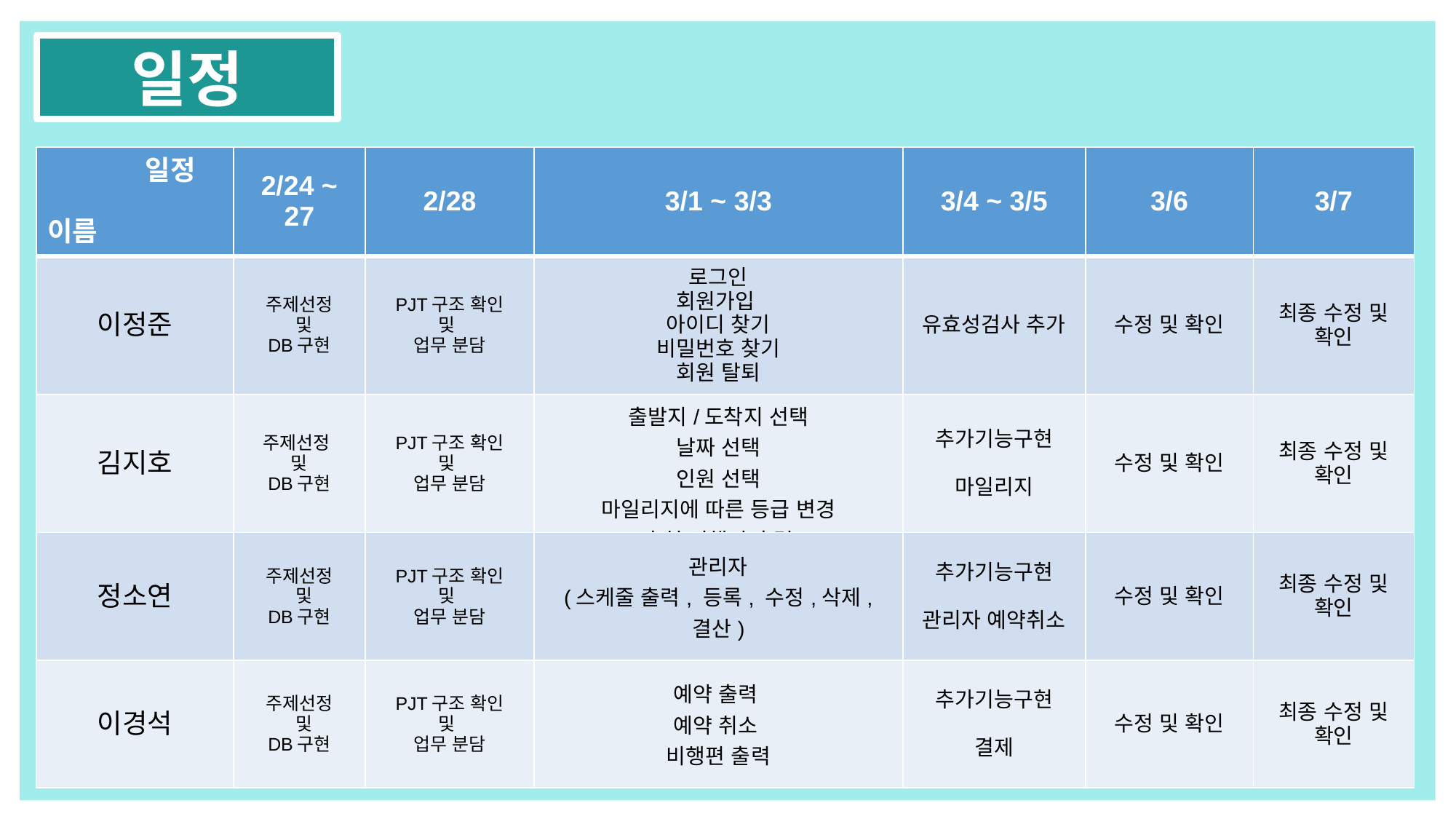

일정
| 일정 이름 | 2/24 ~ 27 | 2/28 | 3/1 ~ 3/3 | 3/4 ~ 3/5 | 3/6 | 3/7 |
| --- | --- | --- | --- | --- | --- | --- |
| 이정준 | 주제선정 및 DB구현 | PJT구조 확인 및 업무 분담 | 로그인 회원가입 아이디 찾기 비밀번호 찾기 회원 탈퇴 | 유효성검사 추가 | 수정 및 확인 | 최종 수정 및 확인 |
| 김지호 | 주제선정 및 DB구현 | PJT구조 확인 및 업무 분담 | 출발지/도착지 선택 날짜 선택 인원 선택 마일리지에 따른 등급 변경 추천 여행지 출력 | 추가기능구현 마일리지 | 수정 및 확인 | 최종 수정 및 확인 |
| 정소연 | 주제선정 및 DB구현 | PJT구조 확인 및 업무 분담 | 관리자 (스케줄 출력, 등록, 수정,삭제, 결산) | 추가기능구현 관리자 예약취소 | 수정 및 확인 | 최종 수정 및 확인 |
| 이경석 | 주제선정 및 DB구현 | PJT구조 확인 및 업무 분담 | 예약 출력 예약 취소 비행편 출력 | 추가기능구현 결제 | 수정 및 확인 | 최종 수정 및 확인 |